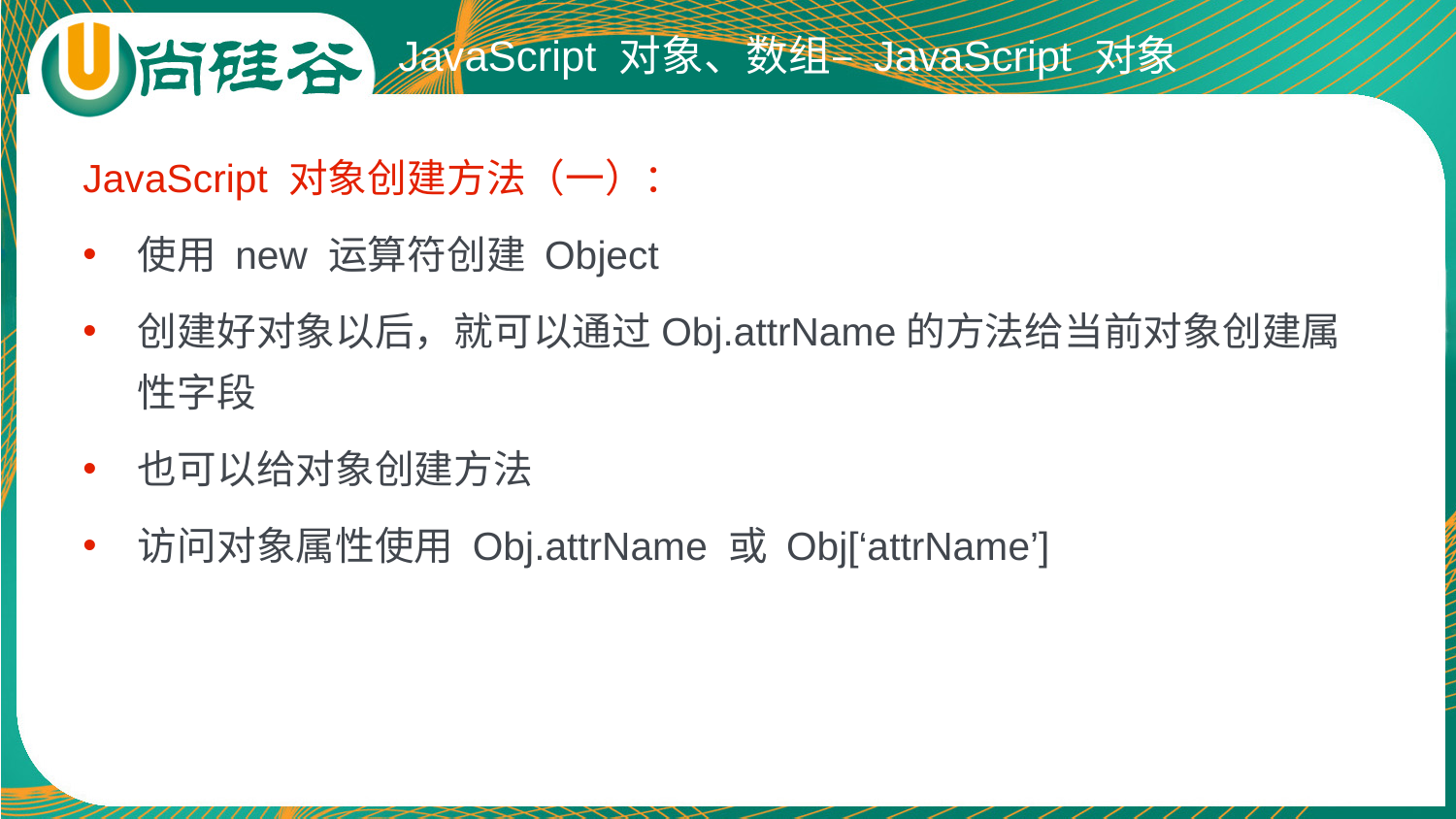

# JavaScript 对象、数组– JavaScript 对象
JavaScript 对象创建方法（一）：
使用 new 运算符创建 Object
创建好对象以后，就可以通过Obj.attrName的方法给当前对象创建属性字段
也可以给对象创建方法
访问对象属性使用 Obj.attrName 或 Obj[‘attrName’]